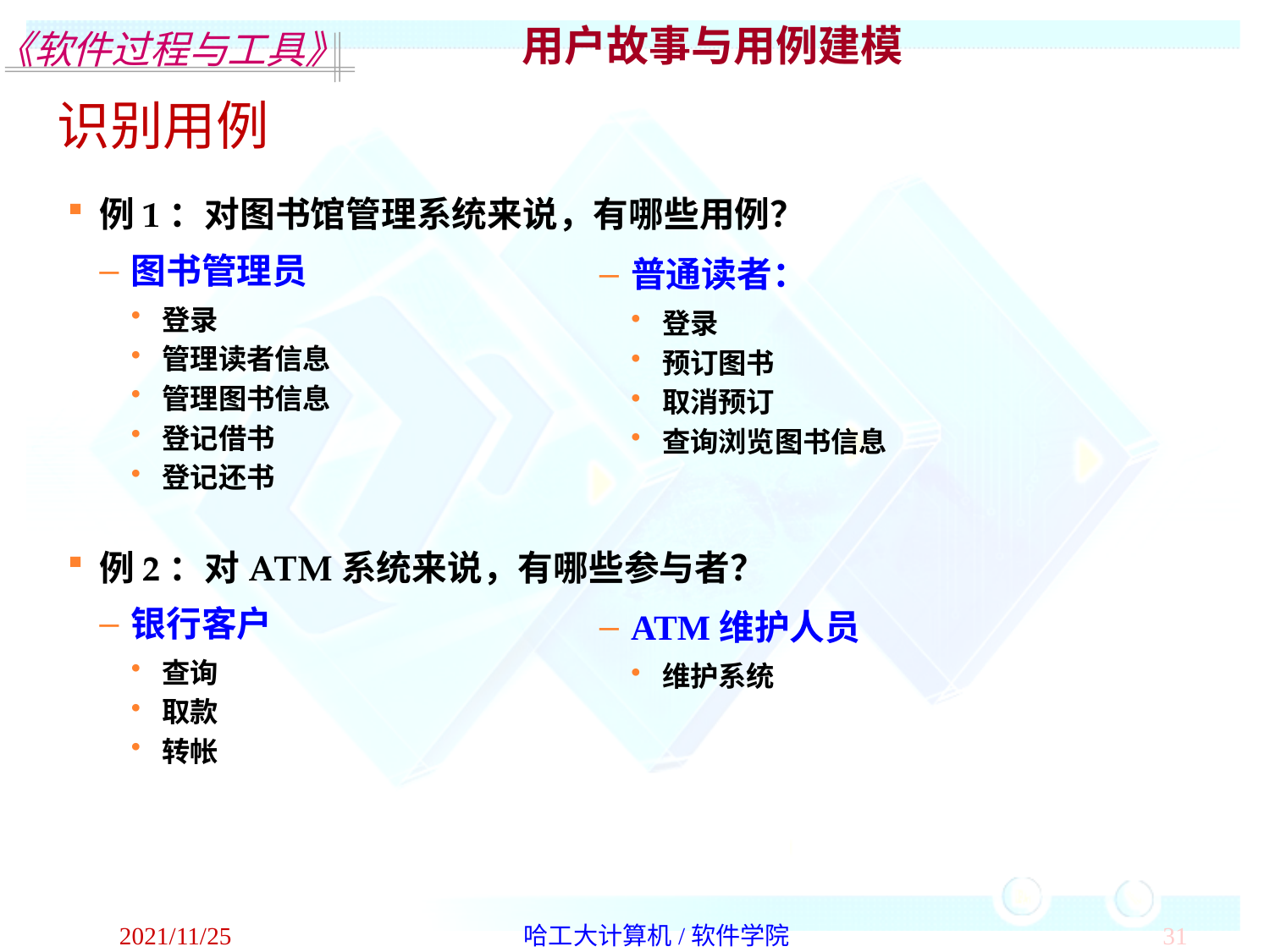

用户故事与用例建模
识别用例
例1：对图书馆管理系统来说，有哪些用例？
图书管理员
登录
管理读者信息
管理图书信息
登记借书
登记还书

例2：对ATM系统来说，有哪些参与者？
银行客户
查询
取款
转帐

普通读者：
登录
预订图书
取消预订
查询浏览图书信息

ATM维护人员
维护系统